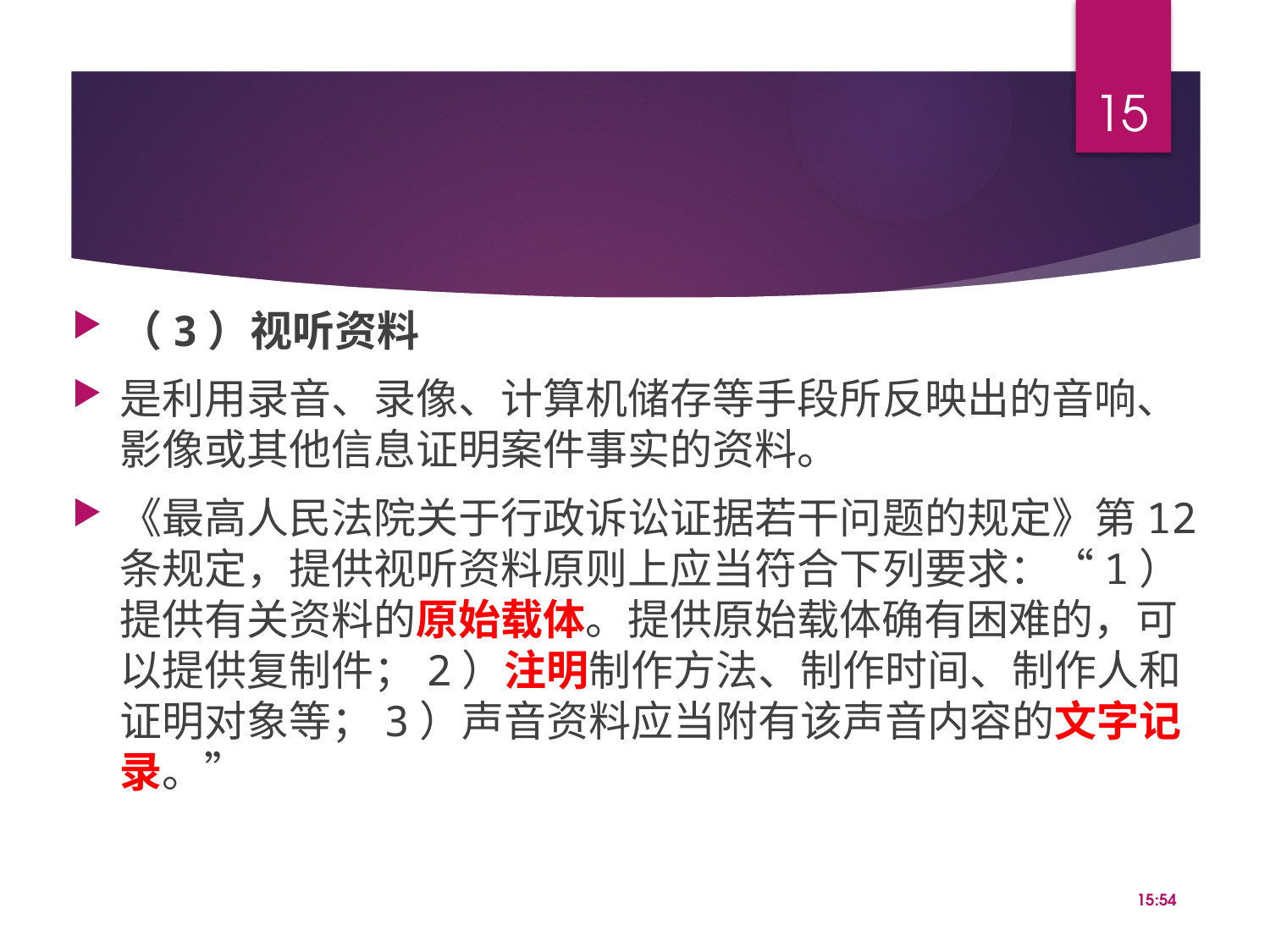

15
#
（3）视听资料
是利用录音、录像、计算机储存等手段所反映出的音响、影像或其他信息证明案件事实的资料。
《最高人民法院关于行政诉讼证据若干问题的规定》第12条规定，提供视听资料原则上应当符合下列要求：“1）提供有关资料的原始载体。提供原始载体确有困难的，可以提供复制件；2）注明制作方法、制作时间、制作人和证明对象等；3）声音资料应当附有该声音内容的文字记录。”

15:54